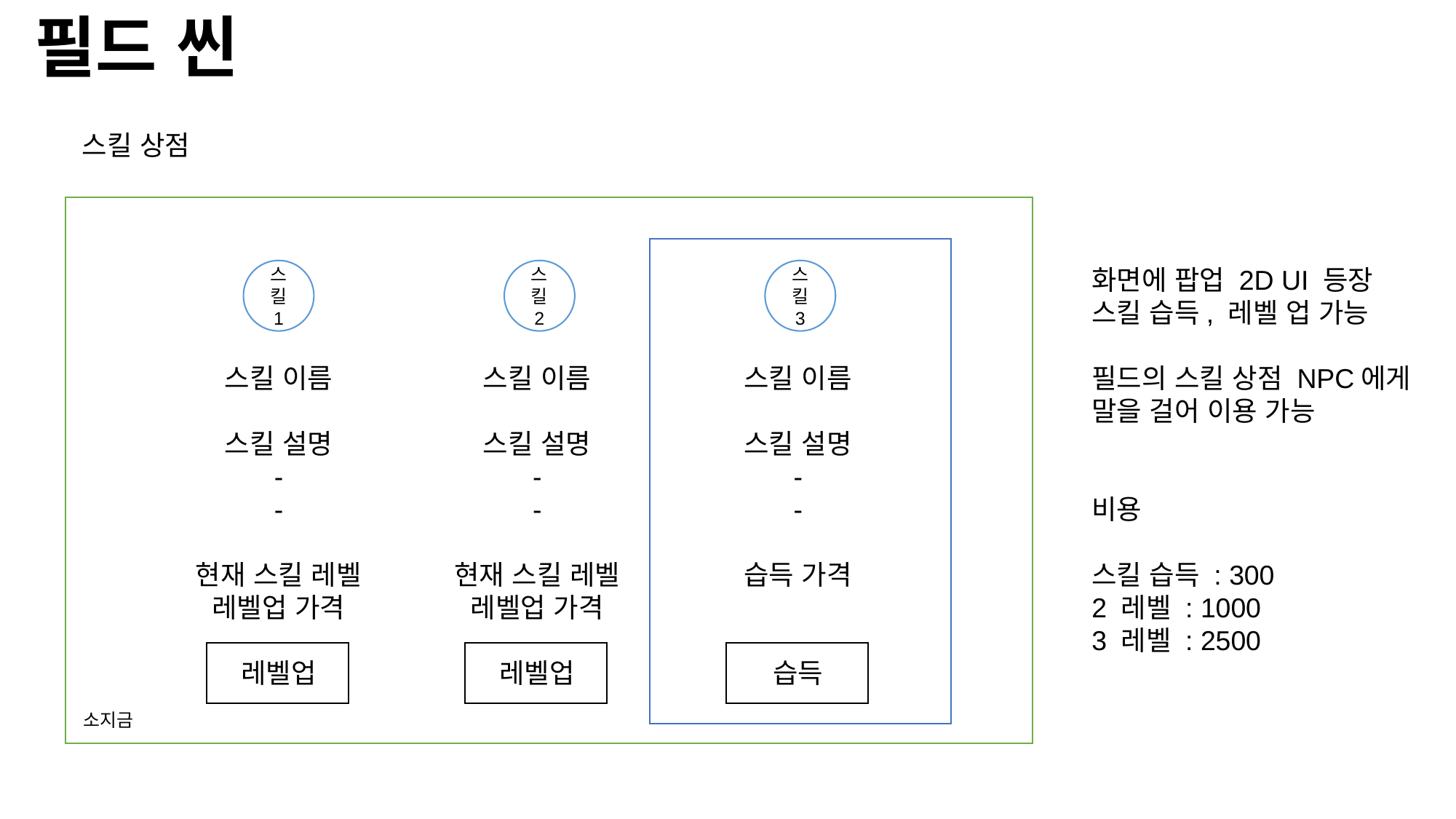

필드 씬
스킬 상점

화면에 팝업 2D UI 등장
스킬 습득, 레벨 업 가능

필드의 스킬 상점 NPC에게
말을 걸어 이용 가능

비용

스킬 습득 : 300
2 레벨 : 1000
3 레벨 : 2500
스킬 1
스킬 2
스킬 3
스킬 이름

스킬 설명
-
-

현재 스킬 레벨
레벨업 가격

레벨업
스킬 이름

스킬 설명
-
-

현재 스킬 레벨
레벨업 가격

레벨업
스킬 이름

스킬 설명
-
-

습득 가격

습득

소지금